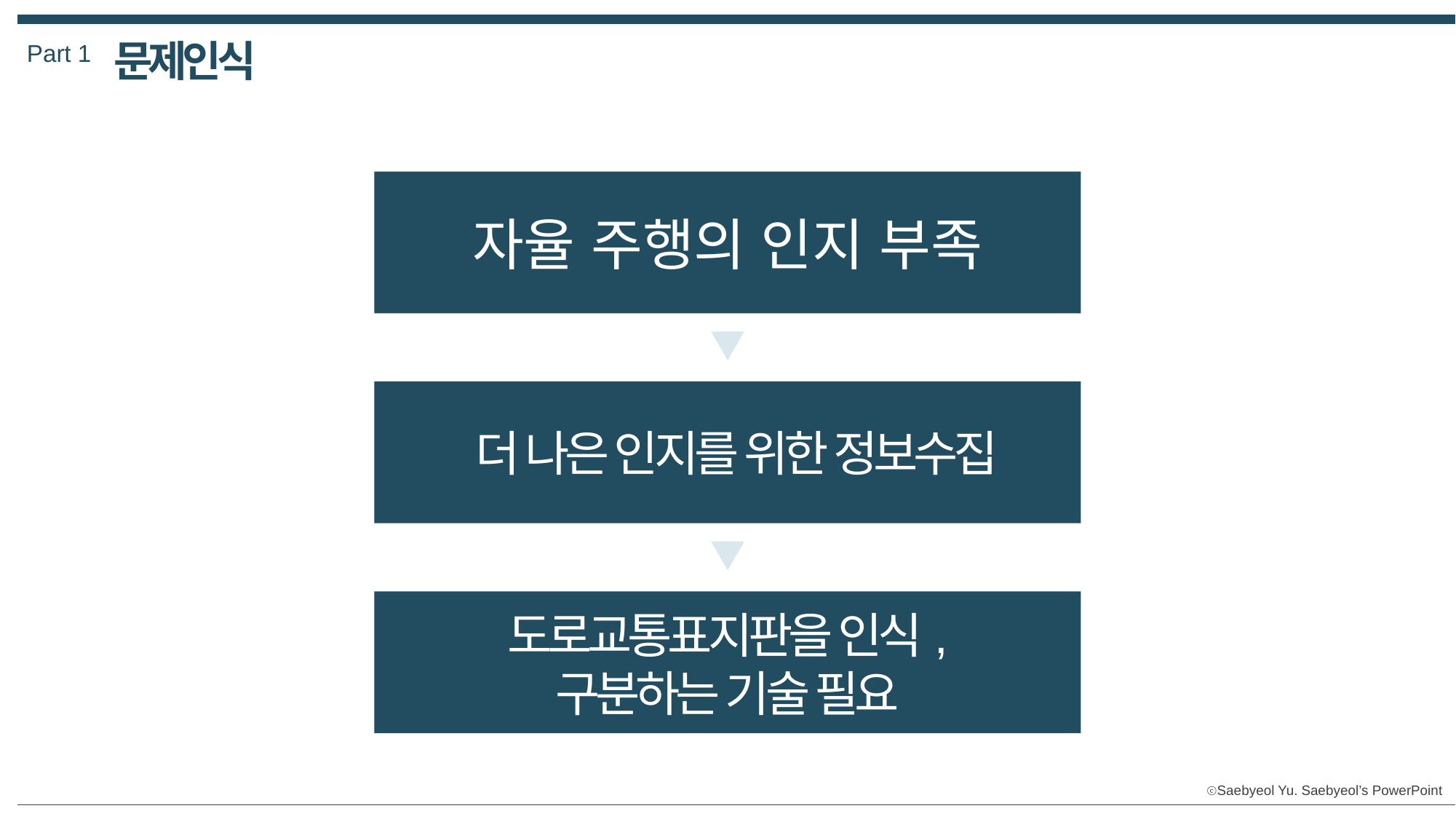

문제인식
Part 1

자율 주행의 인지 부족

더 나은 인지를 위한 정보수집

도로교통표지판을 인식,
구분하는 기술 필요